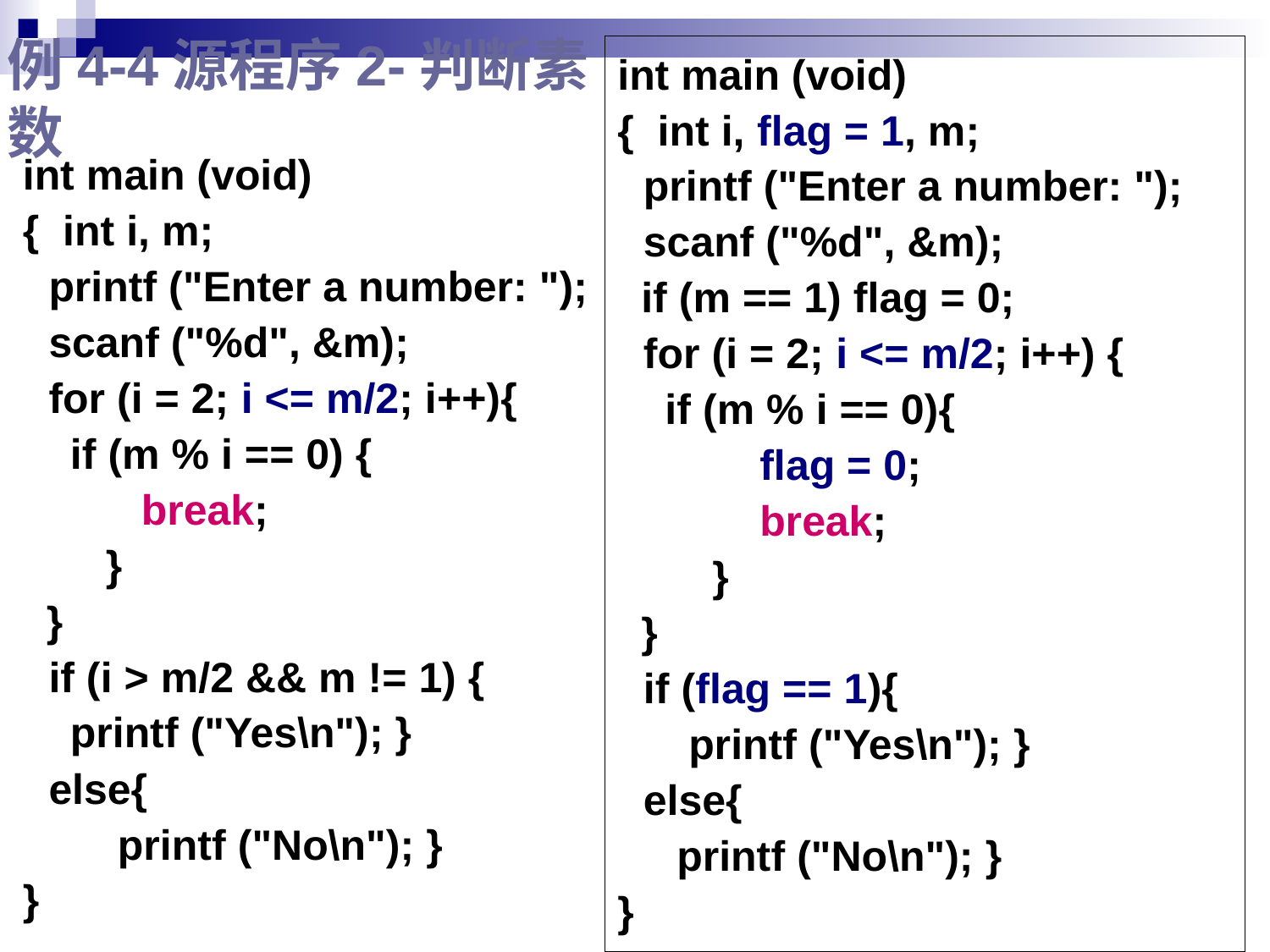

int main (void)
{  int i, flag = 1, m;
	printf ("Enter a number: ");
	scanf ("%d", &m);
  if (m == 1) flag = 0;
 	for (i = 2; i <= m/2; i++) {
    if (m % i == 0){
            flag = 0;
            break;
        }
  }
	if (flag == 1){
      printf ("Yes\n"); }
	else{
     printf ("No\n"); }
}
# 例4-4源程序2-判断素数
int main (void)
{  int i, m;
	printf ("Enter a number: ");
	scanf ("%d", &m);
 	for (i = 2; i <= m/2; i++){
    if (m % i == 0) {
          break;
       }
  }
	if (i > m/2 && m != 1) {
    printf ("Yes\n"); }
	else{
        printf ("No\n"); }
}